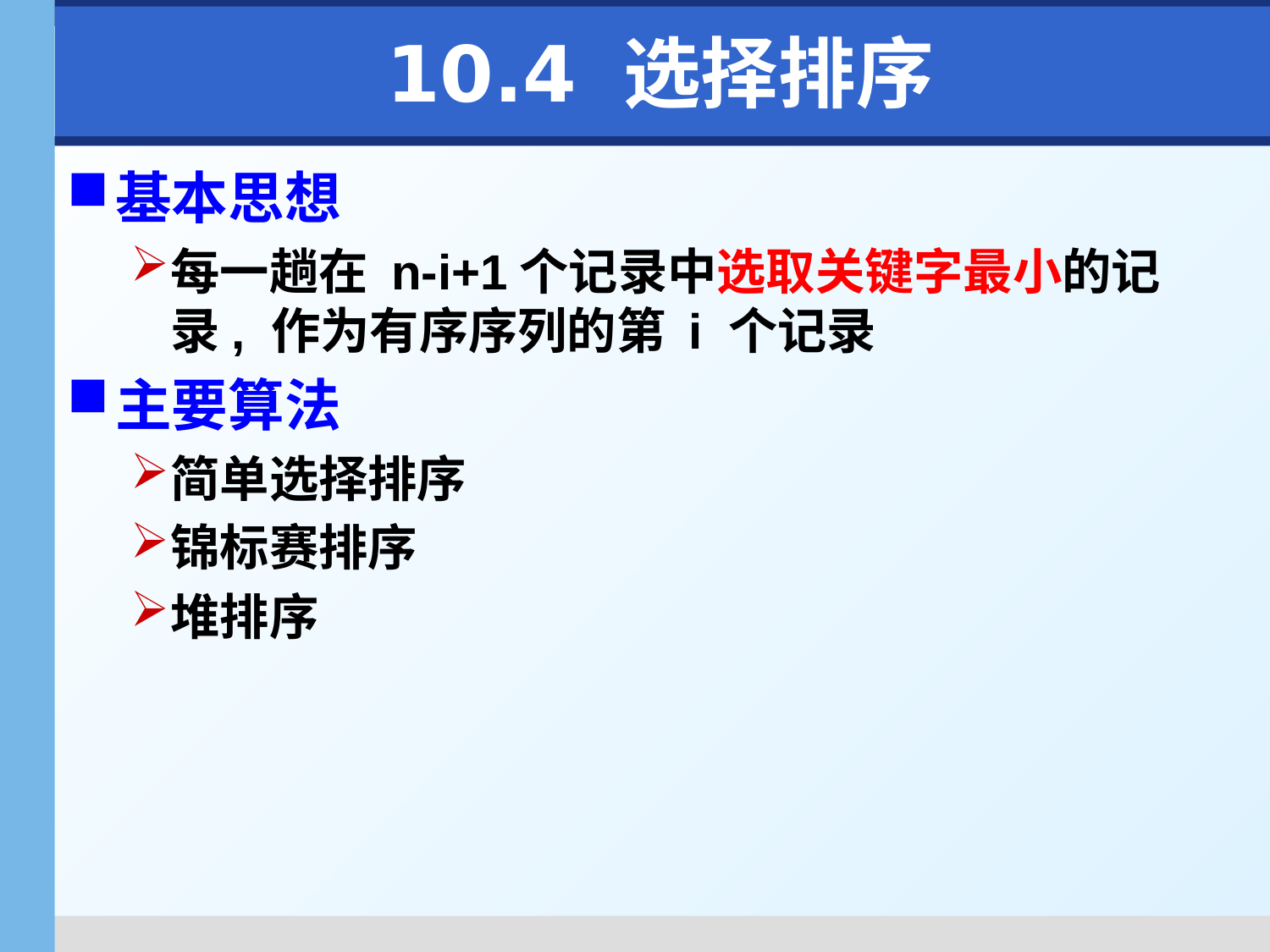

# 10.4 选择排序
基本思想
每一趟在 n-i+1个记录中选取关键字最小的记录, 作为有序序列的第 i 个记录
主要算法
简单选择排序
锦标赛排序
堆排序